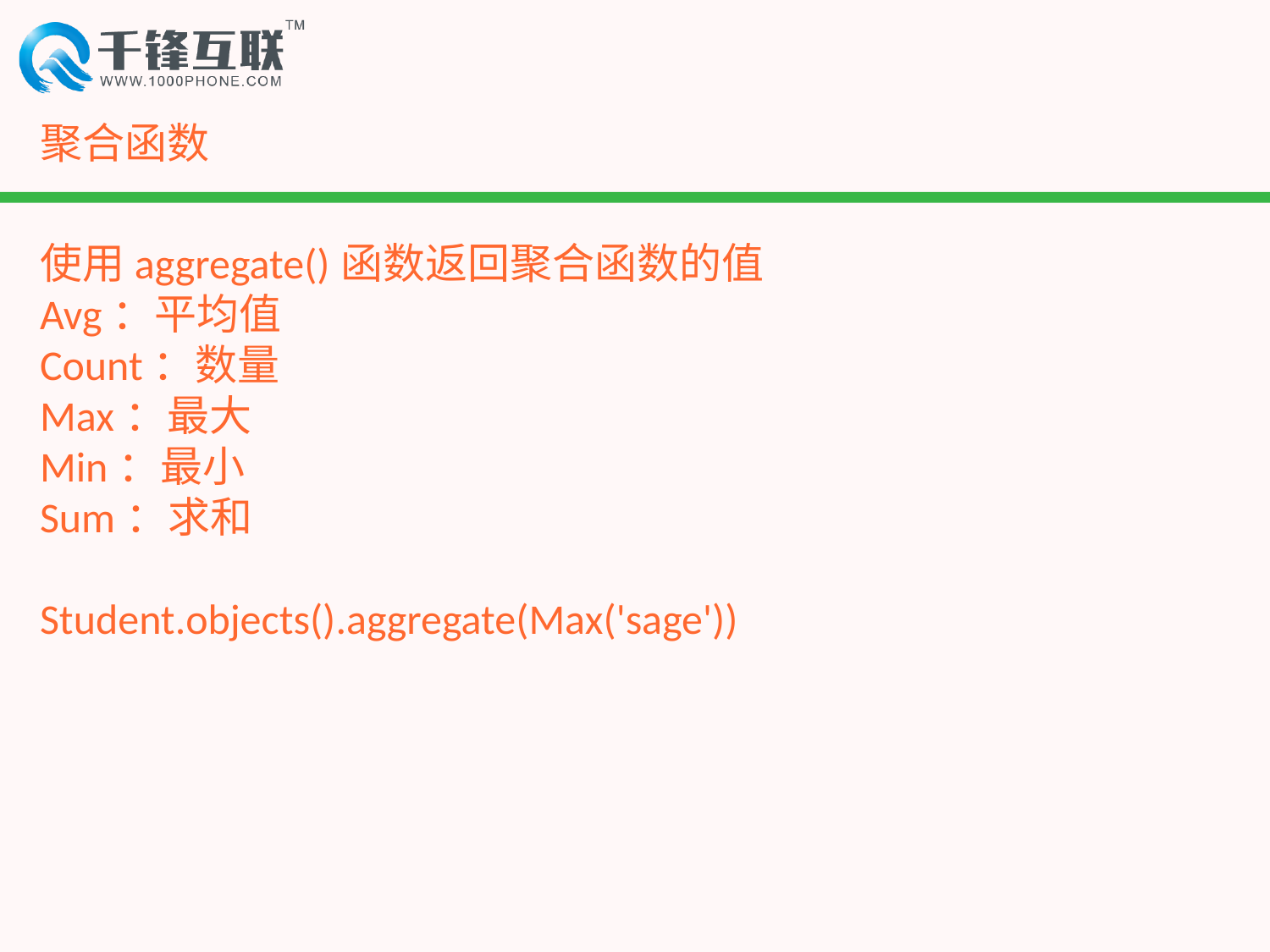

# 聚合函数
使用aggregate()函数返回聚合函数的值
Avg：平均值
Count：数量
Max：最大
Min：最小
Sum：求和

Student.objects().aggregate(Max('sage'))